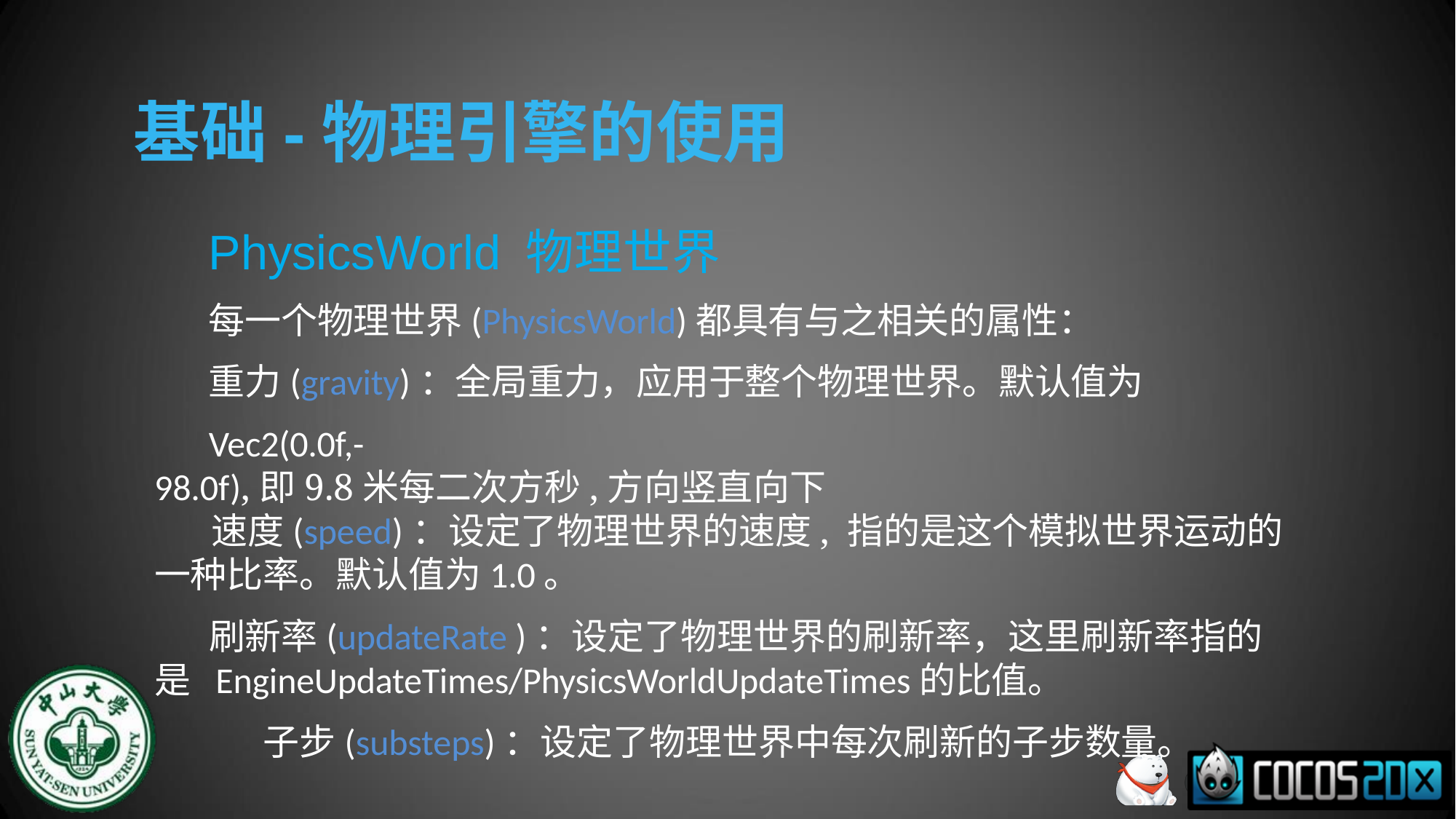

# 基础-物理引擎的使用
PhysicsWorld 物理世界
每一个物理世界(PhysicsWorld)都具有与之相关的属性：
重力(gravity)：全局重力，应用于整个物理世界。默认值为Vec2(0.0f,-
98.0f),即9.8米每二次方秒,方向竖直向下
速度(speed)：设定了物理世界的速度, 指的是这个模拟世界运动的一种比率。默认值为1.0。
刷新率(updateRate )：设定了物理世界的刷新率，这里刷新率指的是  EngineUpdateTimes/PhysicsWorldUpdateTimes的比值。
子步(substeps)：设定了物理世界中每次刷新的子步数量。